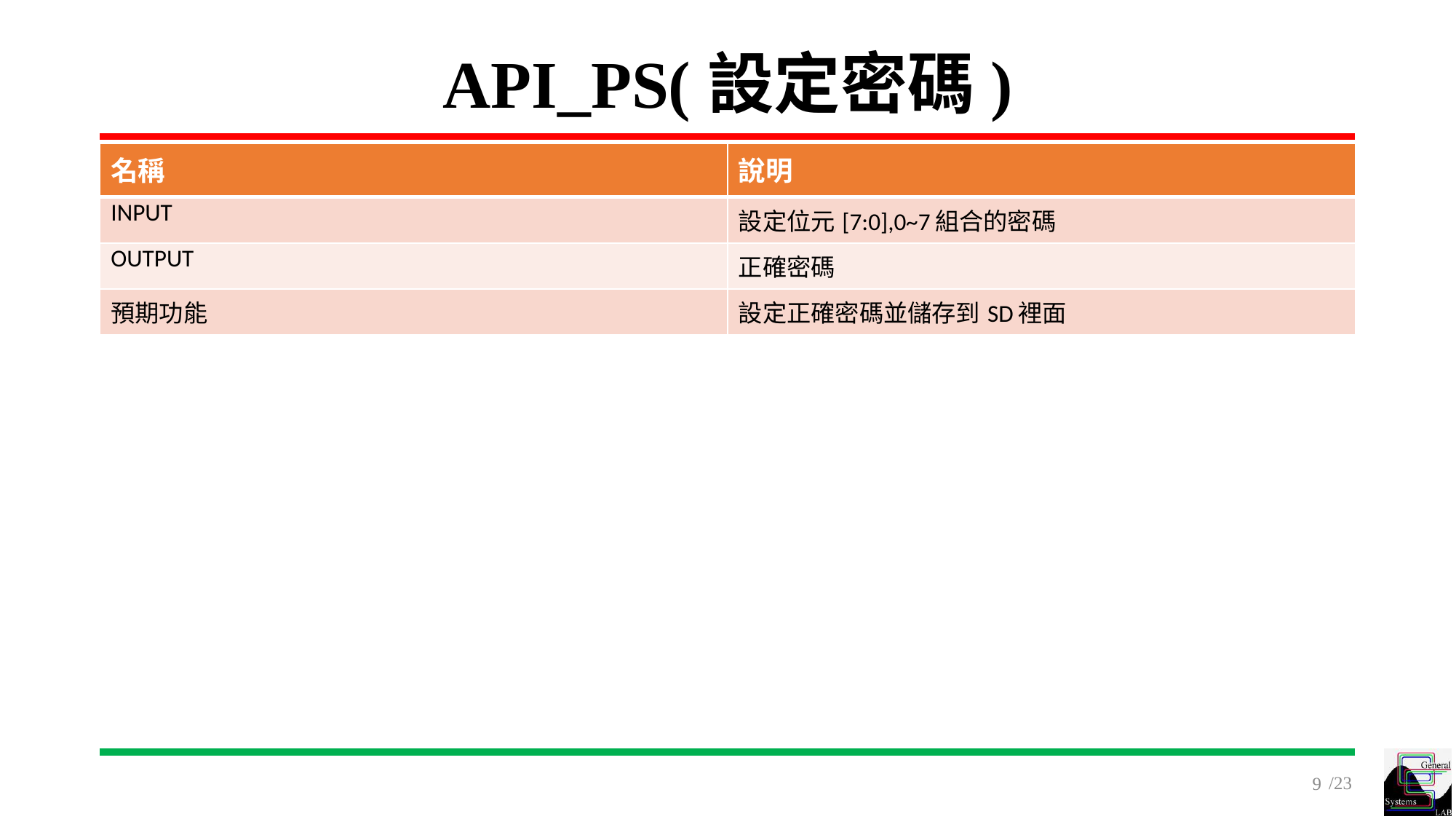

# API_PS(設定密碼)
| 名稱 | 說明 |
| --- | --- |
| INPUT | 設定位元[7:0],0~7組合的密碼 |
| OUTPUT | 正確密碼 |
| 預期功能 | 設定正確密碼並儲存到SD裡面 |
/23
9